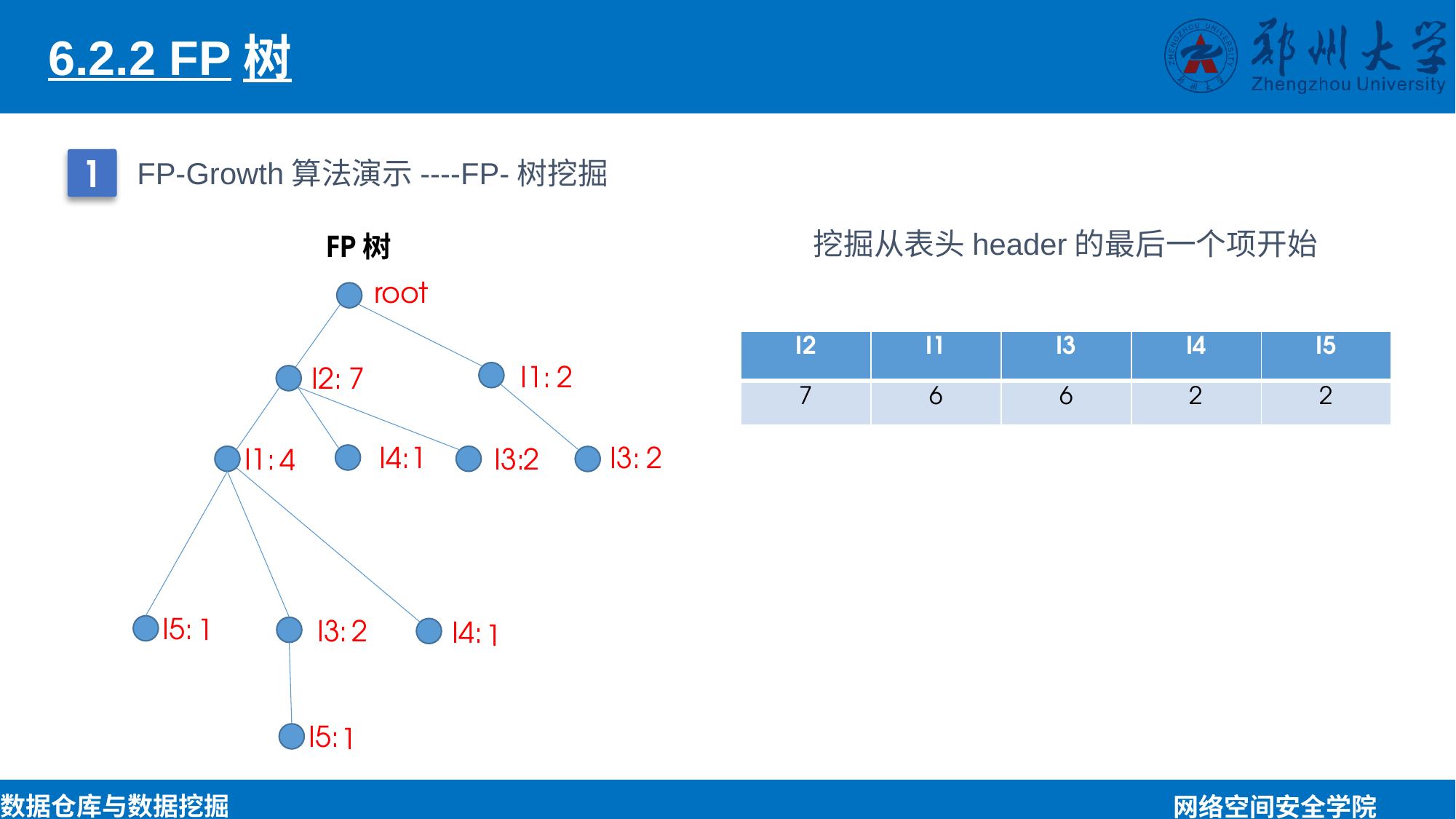

6.2.2 FP树
1
FP-Growth算法演示----FP-树挖掘
挖掘从表头header的最后一个项开始
FP树
root

2
I1:
7
I2:

2
I3:
I4:
1
2
I3:
I1:
4

I5:
1
I3:
2
I4:
1

I5:
1

| I2 | I1 | I3 | I4 | I5 |
| --- | --- | --- | --- | --- |
| 7 | 6 | 6 | 2 | 2 |